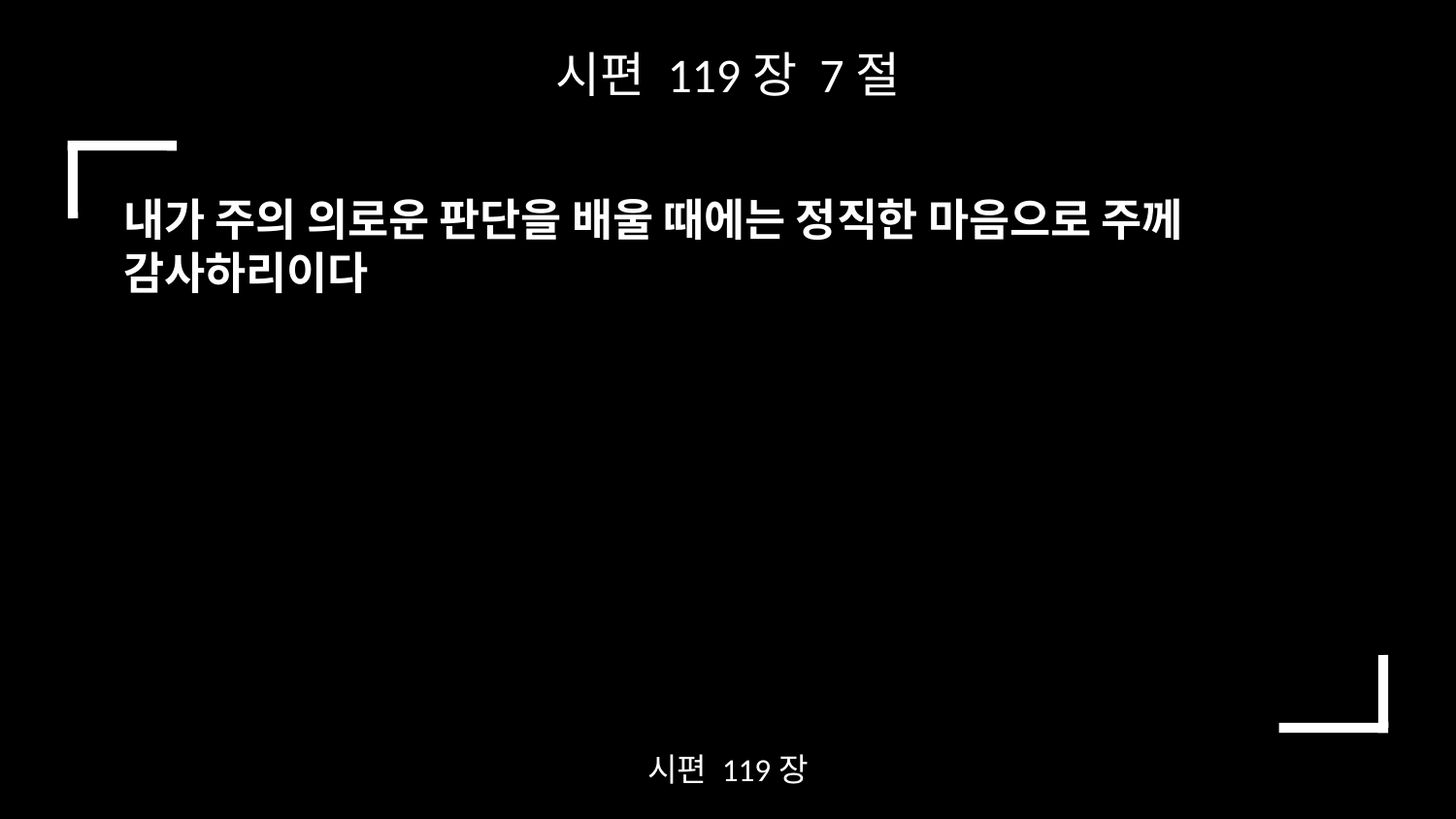

시편 119장 7절

내가 주의 의로운 판단을 배울 때에는 정직한 마음으로 주께 감사하리이다

시편 119장